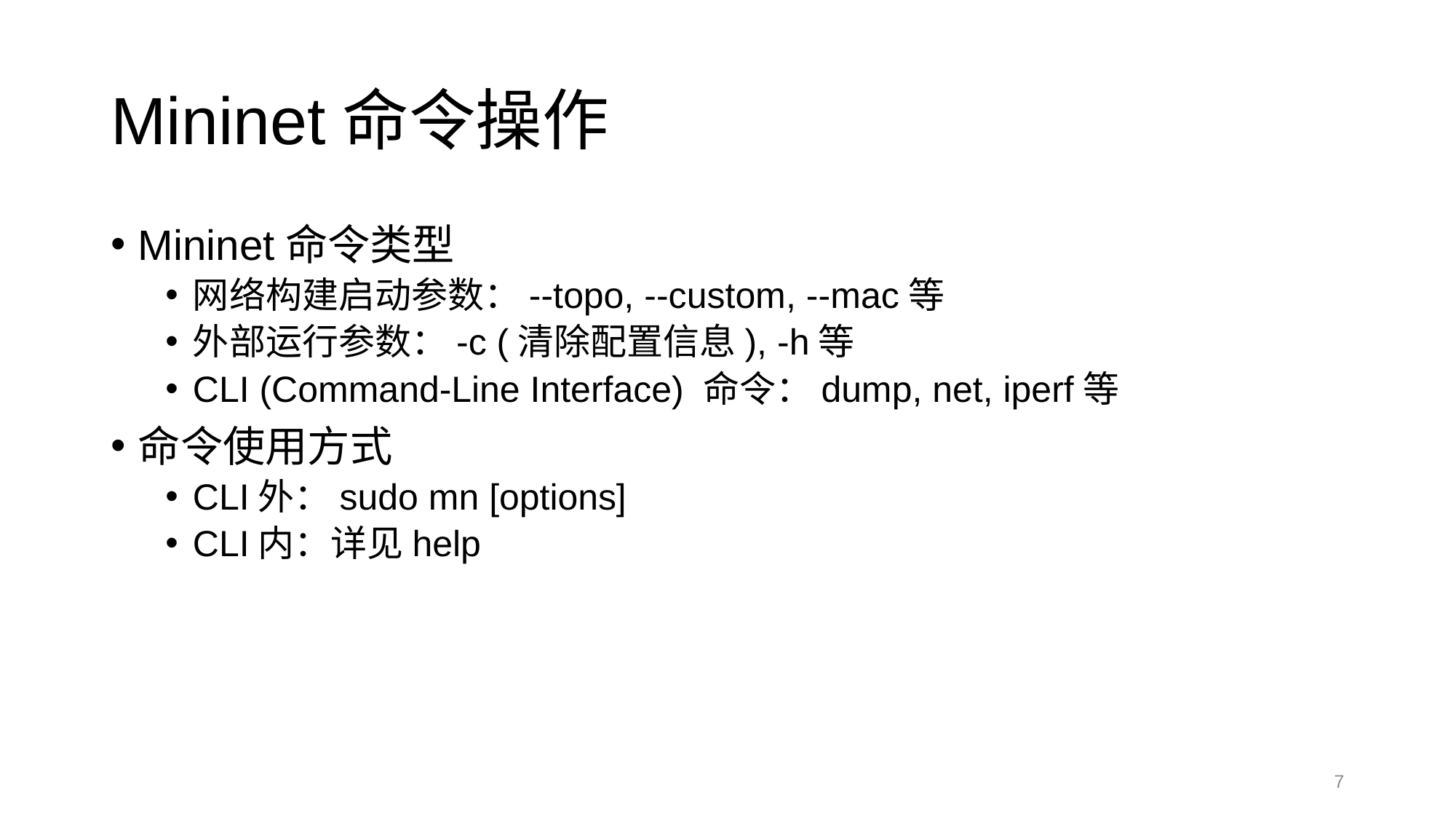

# Mininet命令操作
Mininet命令类型
网络构建启动参数：--topo, --custom, --mac等
外部运行参数：-c (清除配置信息), -h等
CLI (Command-Line Interface) 命令：dump, net, iperf等
命令使用方式
CLI外：sudo mn [options]
CLI内：详见help
7